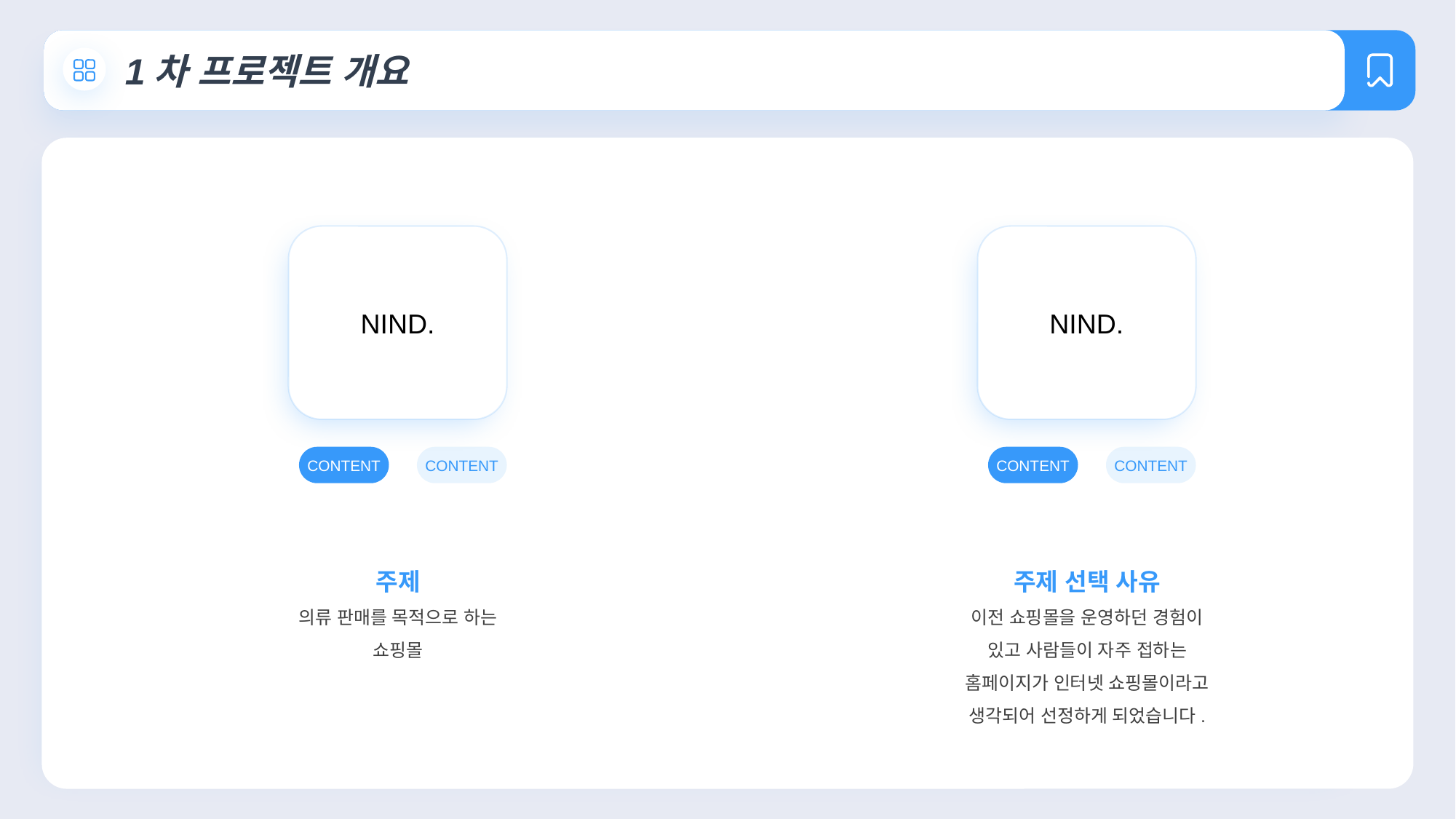

1차 프로젝트 개요

NIND.
NIND.
CONTENT
CONTENT
CONTENT
CONTENT
주제
의류 판매를 목적으로 하는
쇼핑몰
주제 선택 사유
이전 쇼핑몰을 운영하던 경험이
있고 사람들이 자주 접하는 홈페이지가 인터넷 쇼핑몰이라고 생각되어 선정하게 되었습니다.